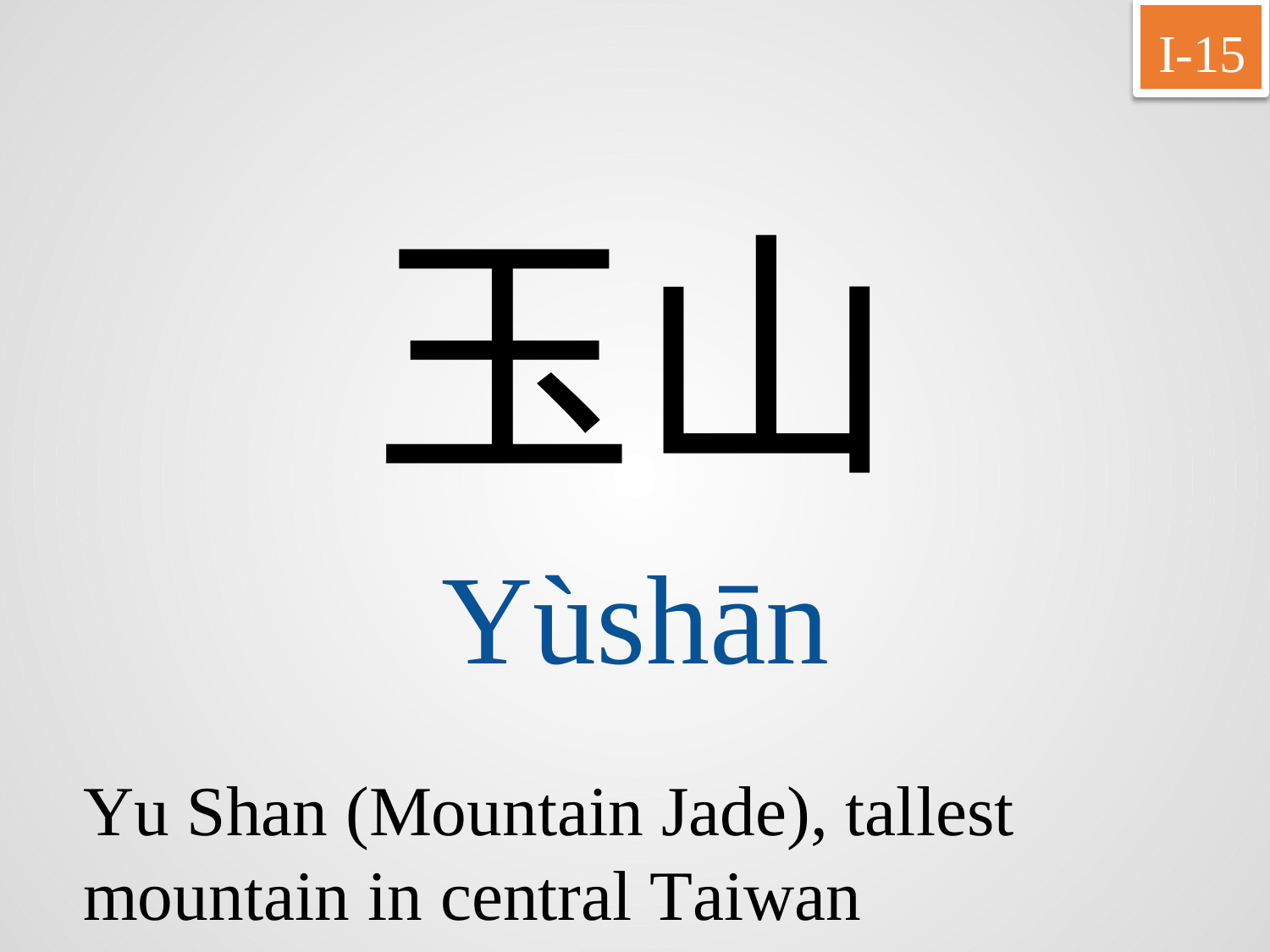

I-15

玉山
Yùshān
Yu Shan (Mountain Jade), tallest mountain in central Taiwan